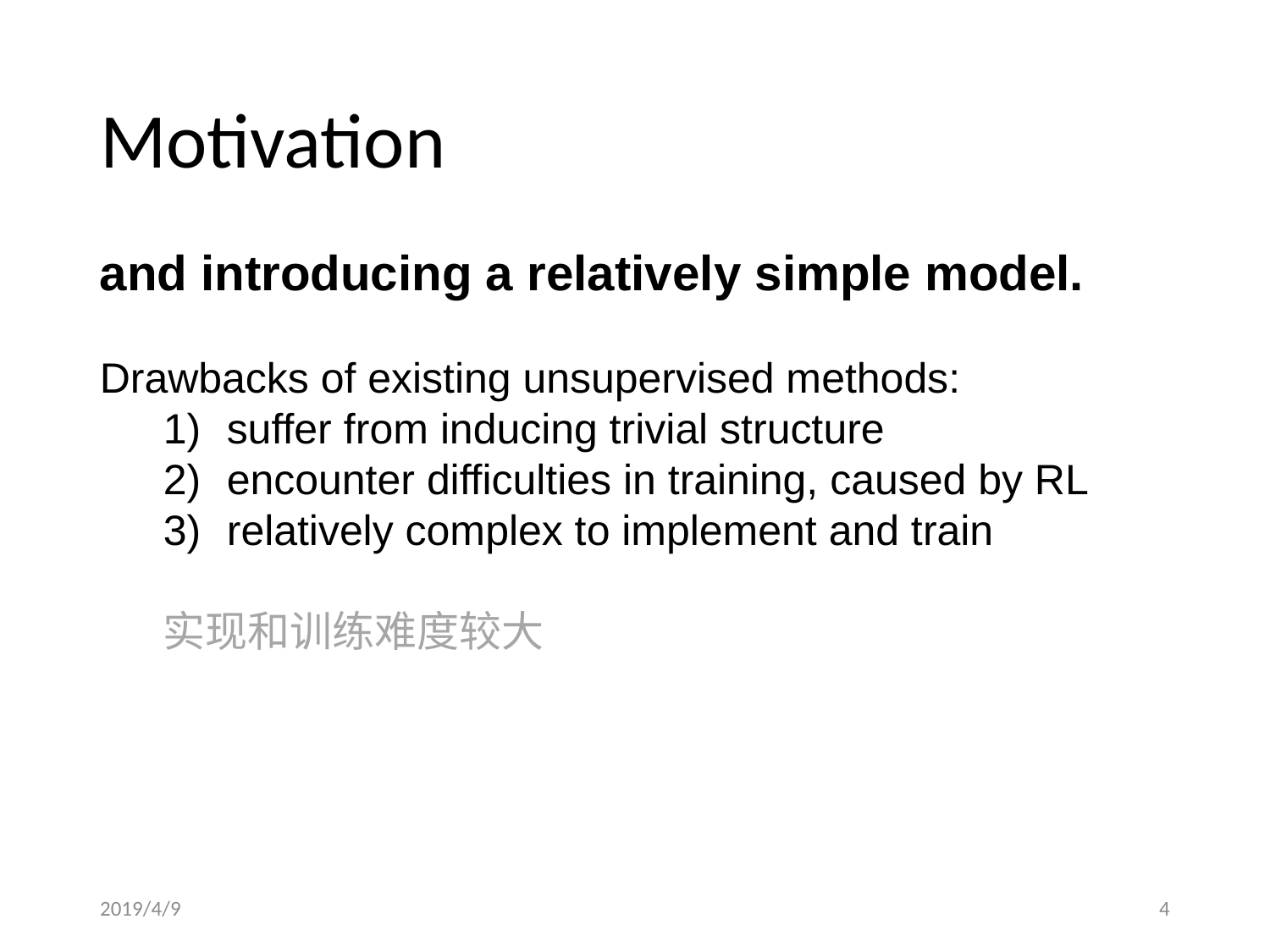

# Motivation
and introducing a relatively simple model.

Drawbacks of existing unsupervised methods:
suffer from inducing trivial structure
encounter difficulties in training, caused by RL
relatively complex to implement and train

实现和训练难度较大
2019/4/9
4